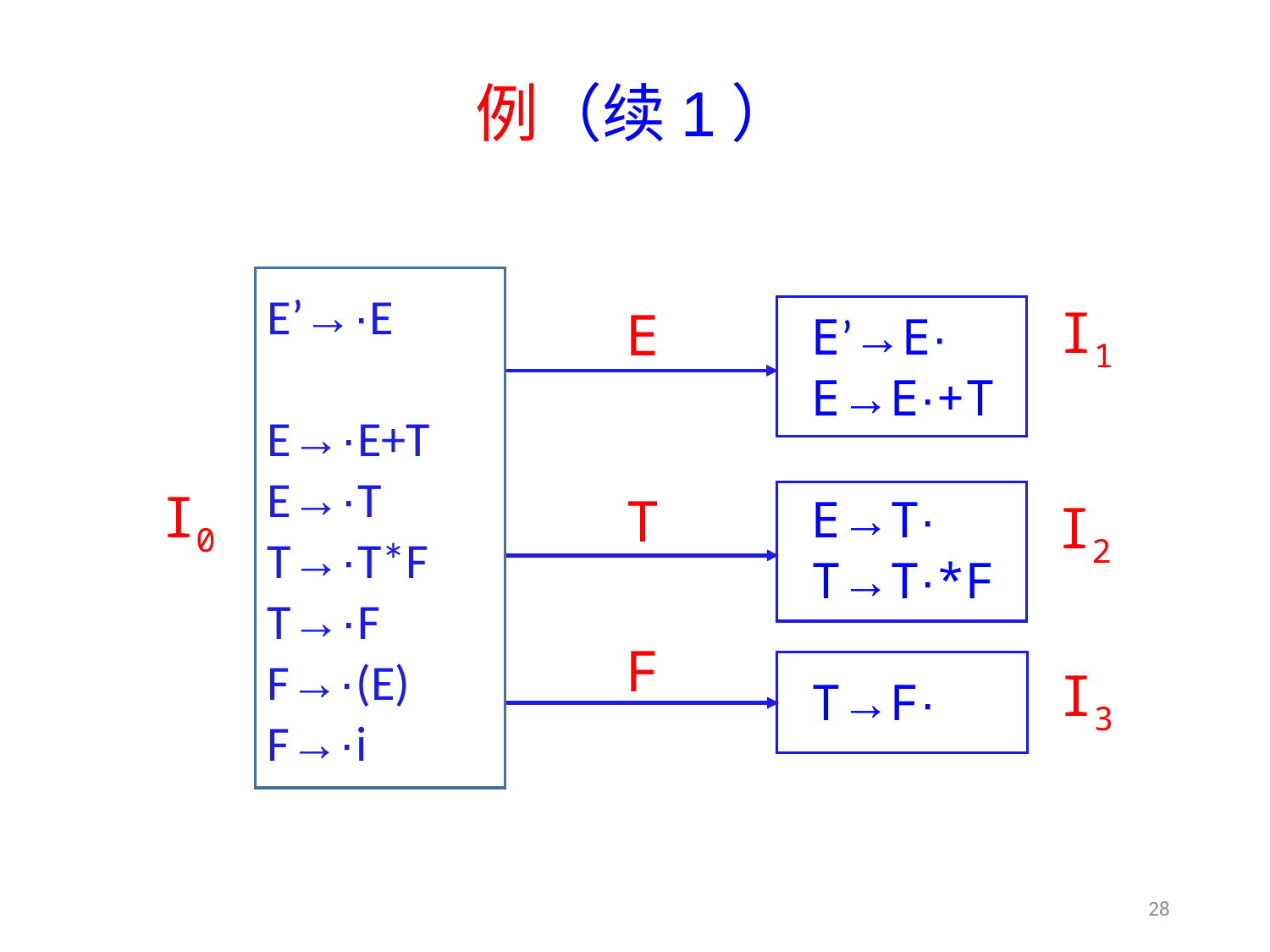

# 例（续1）
E’→·E

E→·E+T
E→·T
T→·T*F
T→·F
F→·(E)
F→·i
I1
E

E’→E·
E→E·+T

E→T·
T→T·*F

T→F·
I0
T

I2
F

I3
28